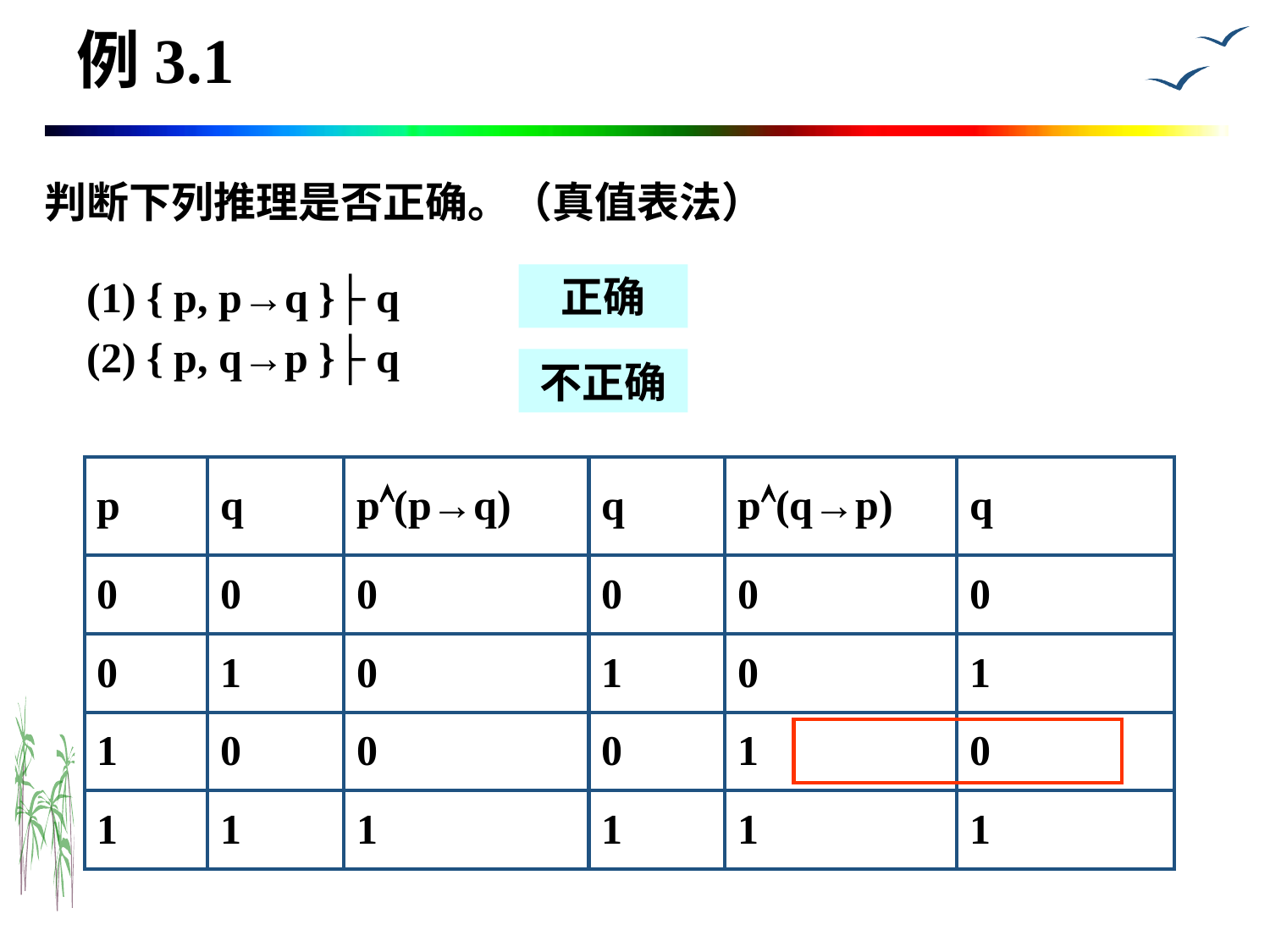

# 例3.1
判断下列推理是否正确。（真值表法）
 (1) { p, p→q }├ q
 (2) { p, q→p }├ q
正确
不正确
| p | q | p∧(p→q) | q | p∧(q→p) | q |
| --- | --- | --- | --- | --- | --- |
| 0 | 0 | 0 | 0 | 0 | 0 |
| 0 | 1 | 0 | 1 | 0 | 1 |
| 1 | 0 | 0 | 0 | 1 | 0 |
| 1 | 1 | 1 | 1 | 1 | 1 |